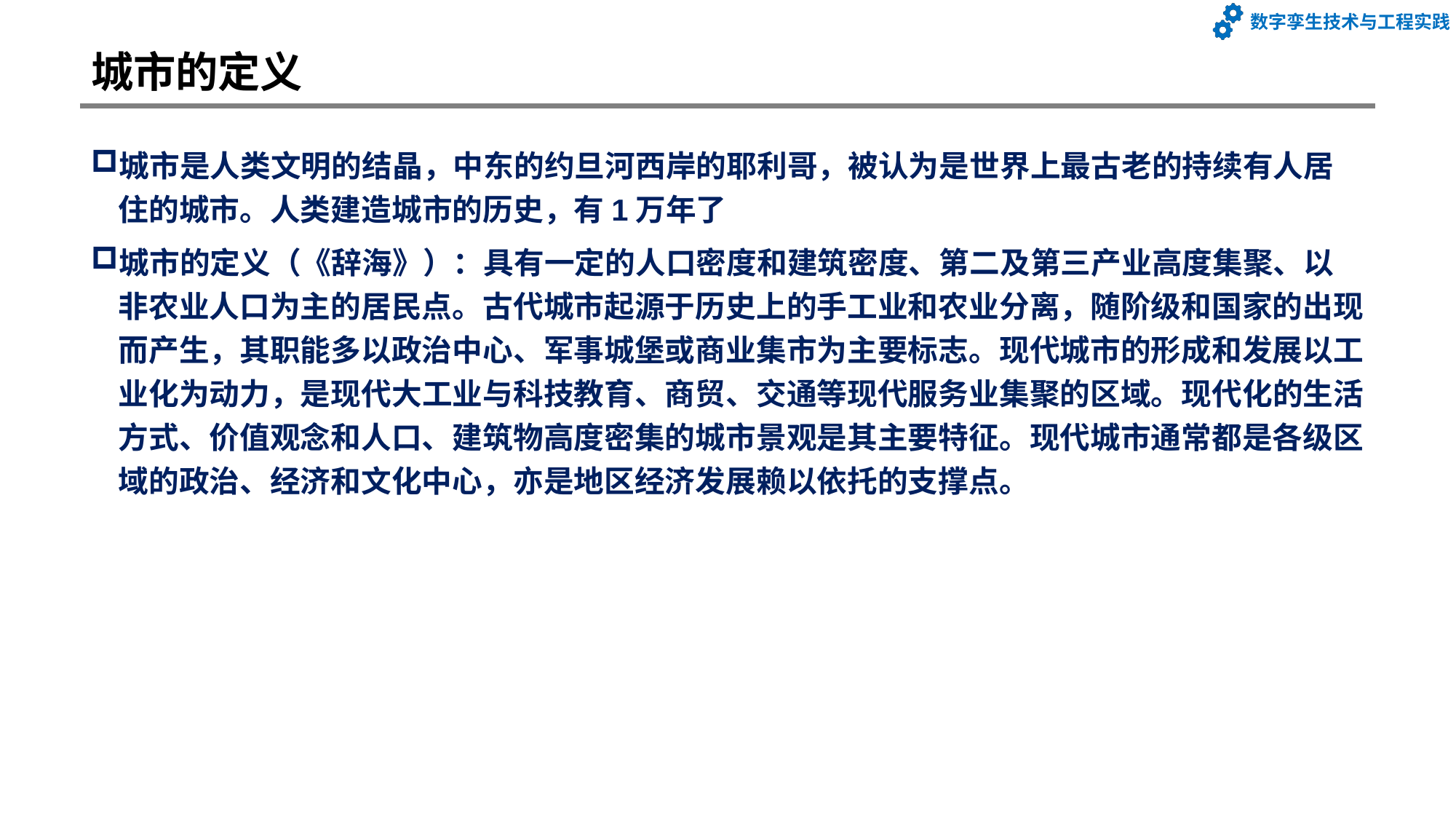

# 城市的定义
城市是人类文明的结晶，中东的约旦河西岸的耶利哥，被认为是世界上最古老的持续有人居住的城市。人类建造城市的历史，有1万年了
城市的定义（《辞海》）：具有一定的人口密度和建筑密度、第二及第三产业高度集聚、以非农业人口为主的居民点。古代城市起源于历史上的手工业和农业分离，随阶级和国家的出现而产生，其职能多以政治中心、军事城堡或商业集市为主要标志。现代城市的形成和发展以工业化为动力，是现代大工业与科技教育、商贸、交通等现代服务业集聚的区域。现代化的生活方式、价值观念和人口、建筑物高度密集的城市景观是其主要特征。现代城市通常都是各级区域的政治、经济和文化中心，亦是地区经济发展赖以依托的支撑点。